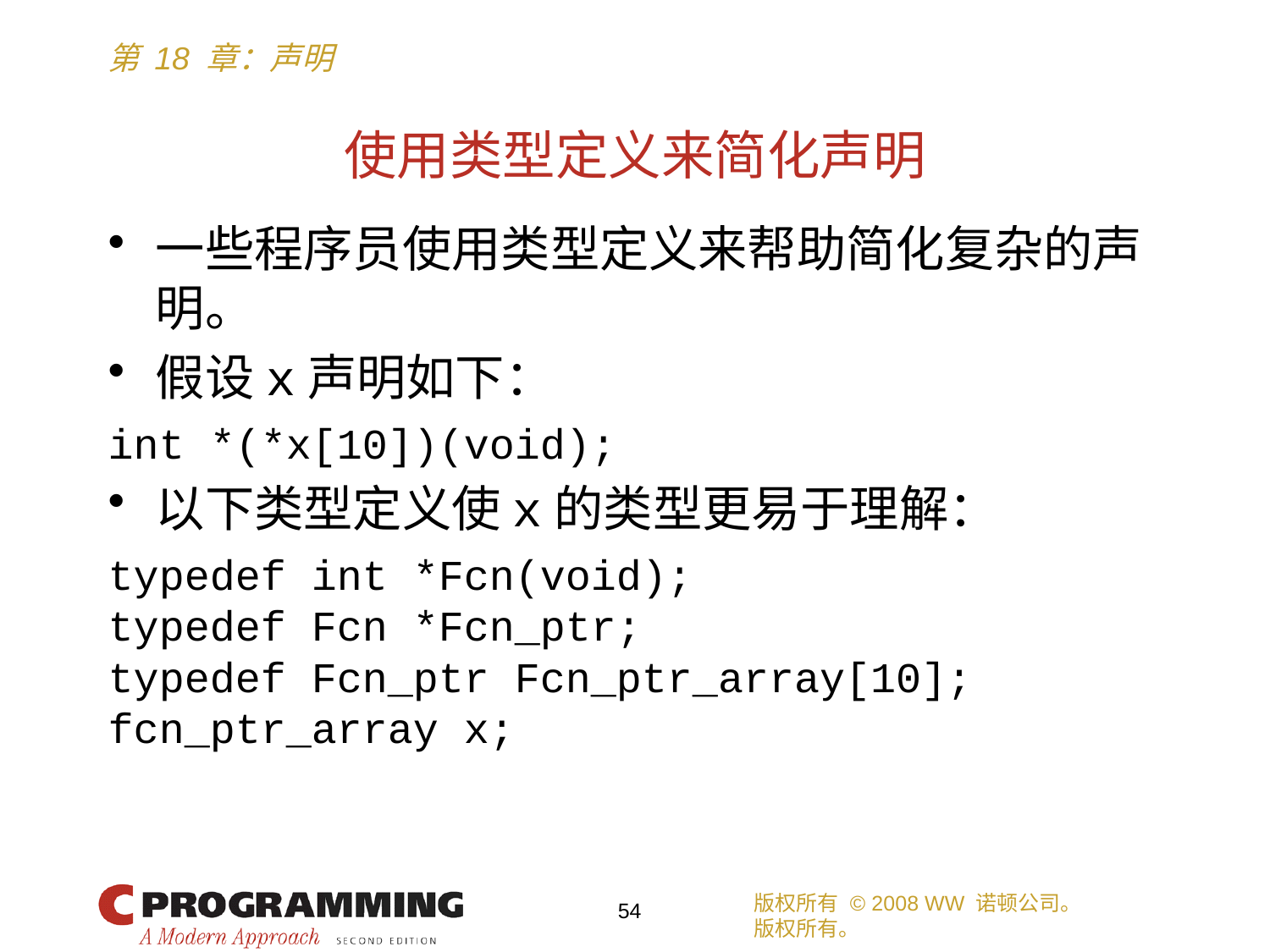

# 使用类型定义来简化声明
一些程序员使用类型定义来帮助简化复杂的声明。
假设x声明如下：
int *(*x[10])(void);
以下类型定义使x的类型更易于理解：
typedef int *Fcn(void);
typedef Fcn *Fcn_ptr;
typedef Fcn_ptr Fcn_ptr_array[10];
fcn_ptr_array x;
版权所有 © 2008 WW 诺顿公司。
版权所有。
54